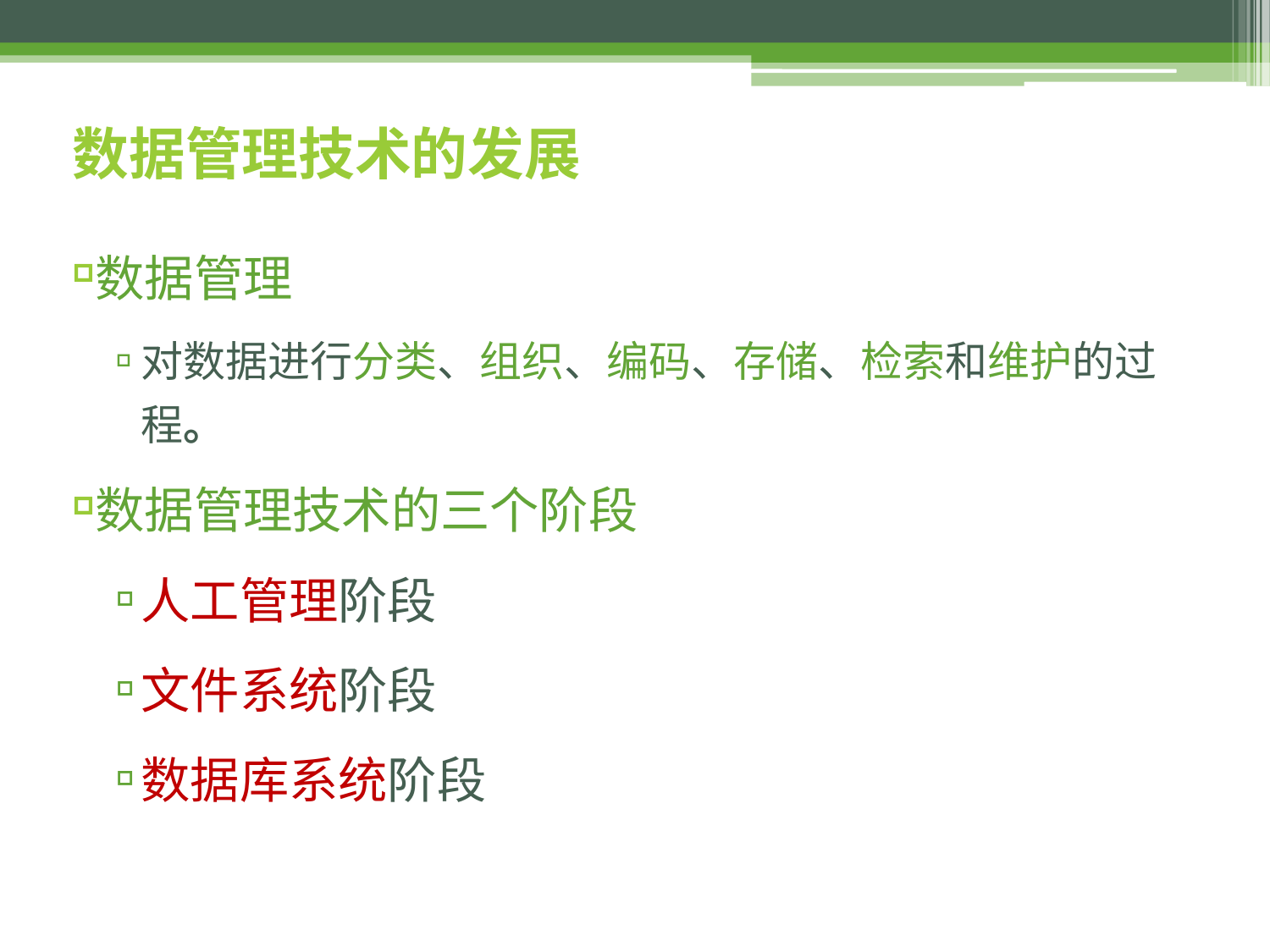

# 数据管理技术的发展
数据管理
对数据进行分类、组织、编码、存储、检索和维护的过程。
数据管理技术的三个阶段
人工管理阶段
文件系统阶段
数据库系统阶段